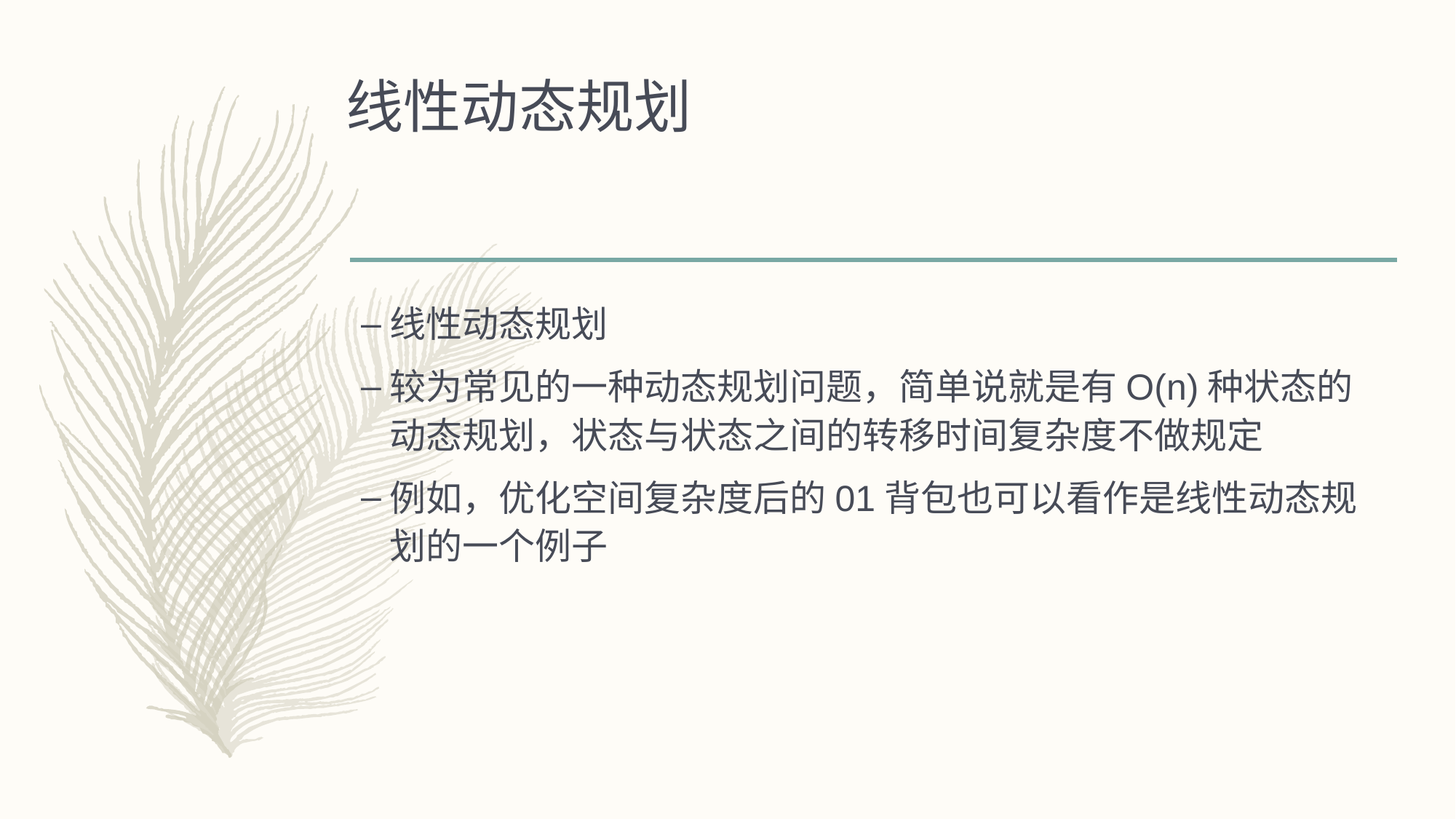

# 线性动态规划
线性动态规划
较为常见的一种动态规划问题，简单说就是有O(n)种状态的动态规划，状态与状态之间的转移时间复杂度不做规定
例如，优化空间复杂度后的01背包也可以看作是线性动态规划的一个例子